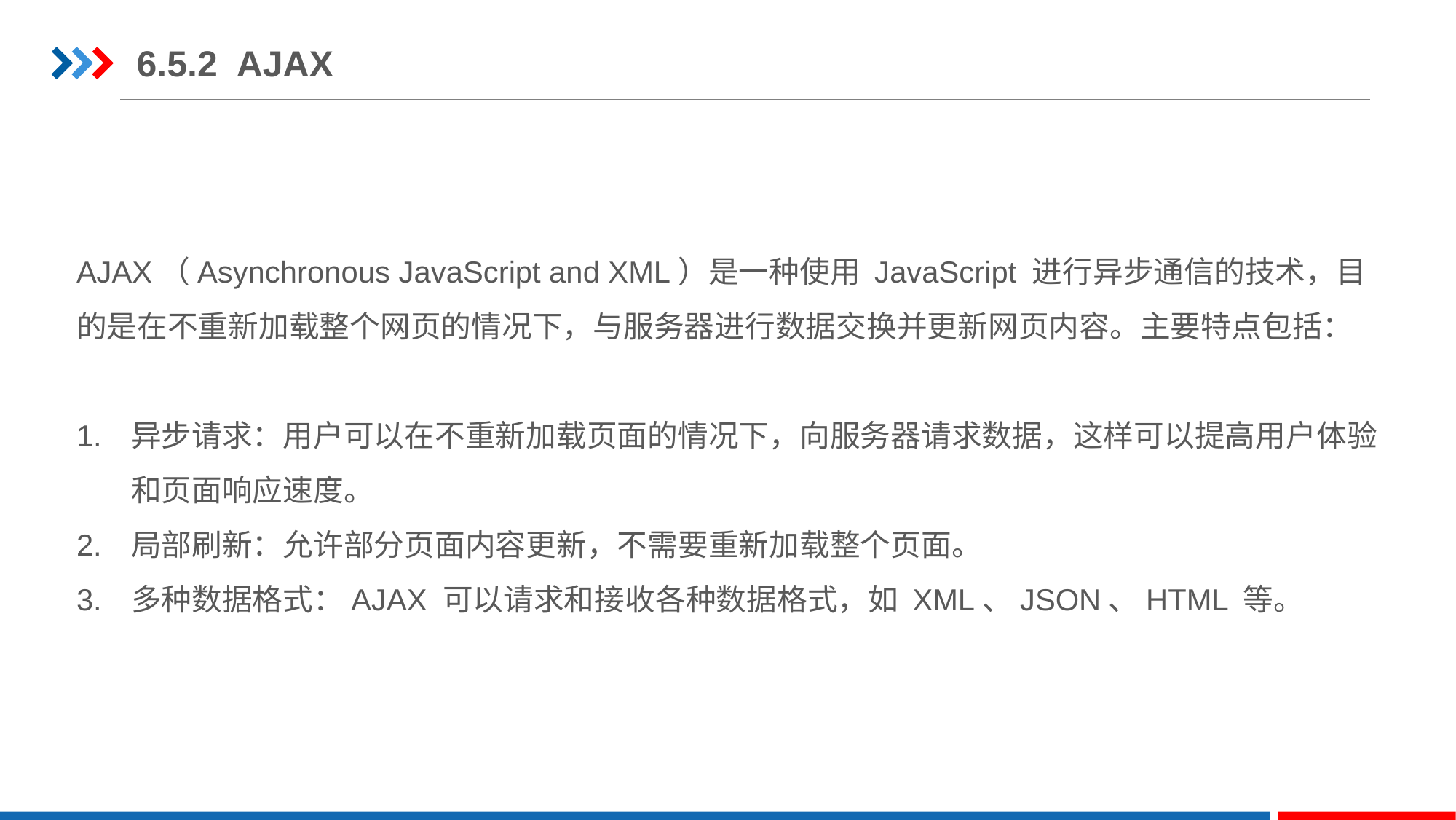

6.5.2  AJAX
AJAX（Asynchronous JavaScript and XML）是一种使用 JavaScript 进行异步通信的技术，目的是在不重新加载整个网页的情况下，与服务器进行数据交换并更新网页内容。主要特点包括：

异步请求：用户可以在不重新加载页面的情况下，向服务器请求数据，这样可以提高用户体验和页面响应速度。
局部刷新：允许部分页面内容更新，不需要重新加载整个页面。
多种数据格式：AJAX 可以请求和接收各种数据格式，如 XML、JSON、HTML 等。